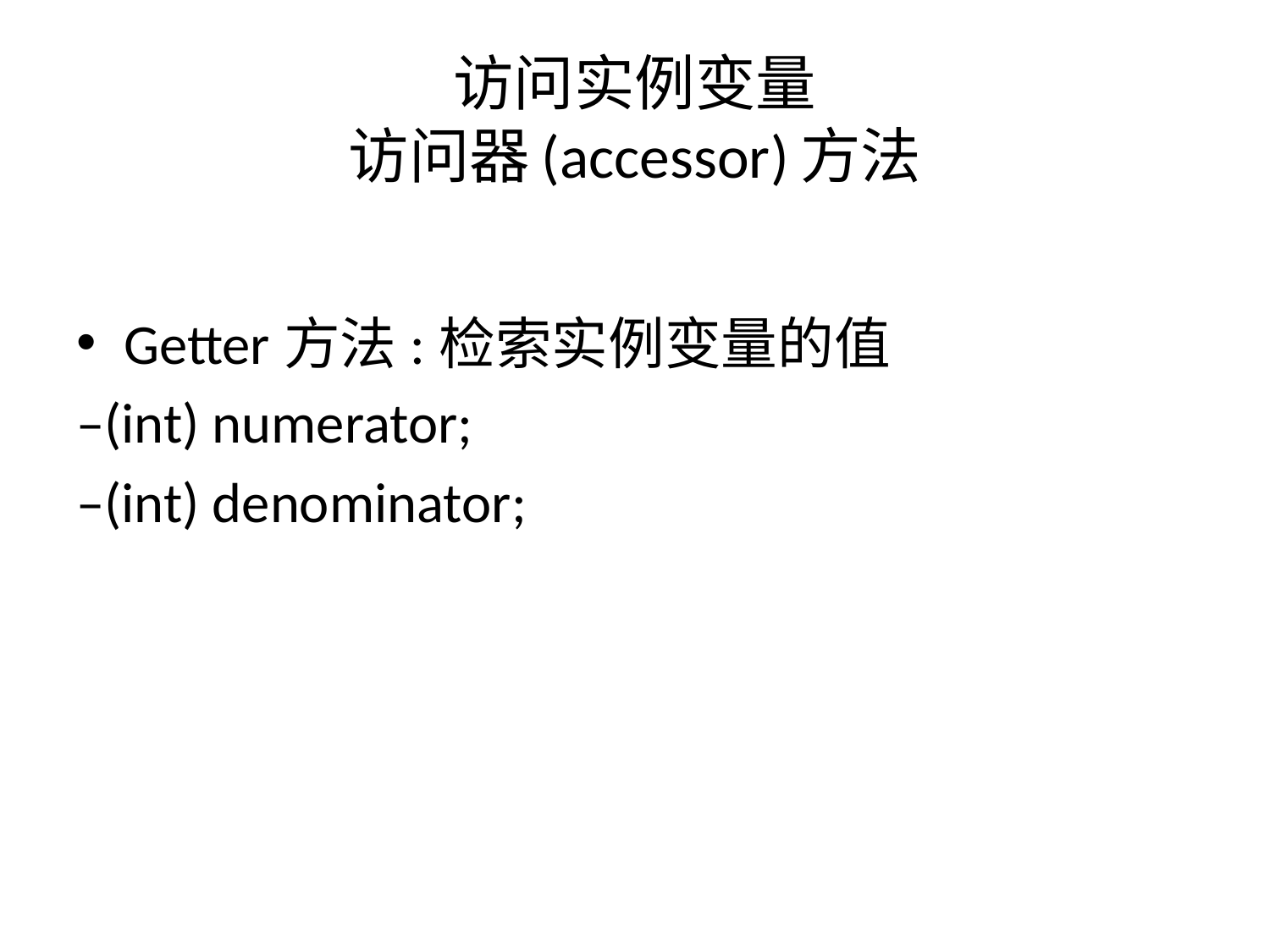

# 访问实例变量 访问器(accessor)方法

Getter方法:检索实例变量的值
–(int) numerator;
–(int) denominator;